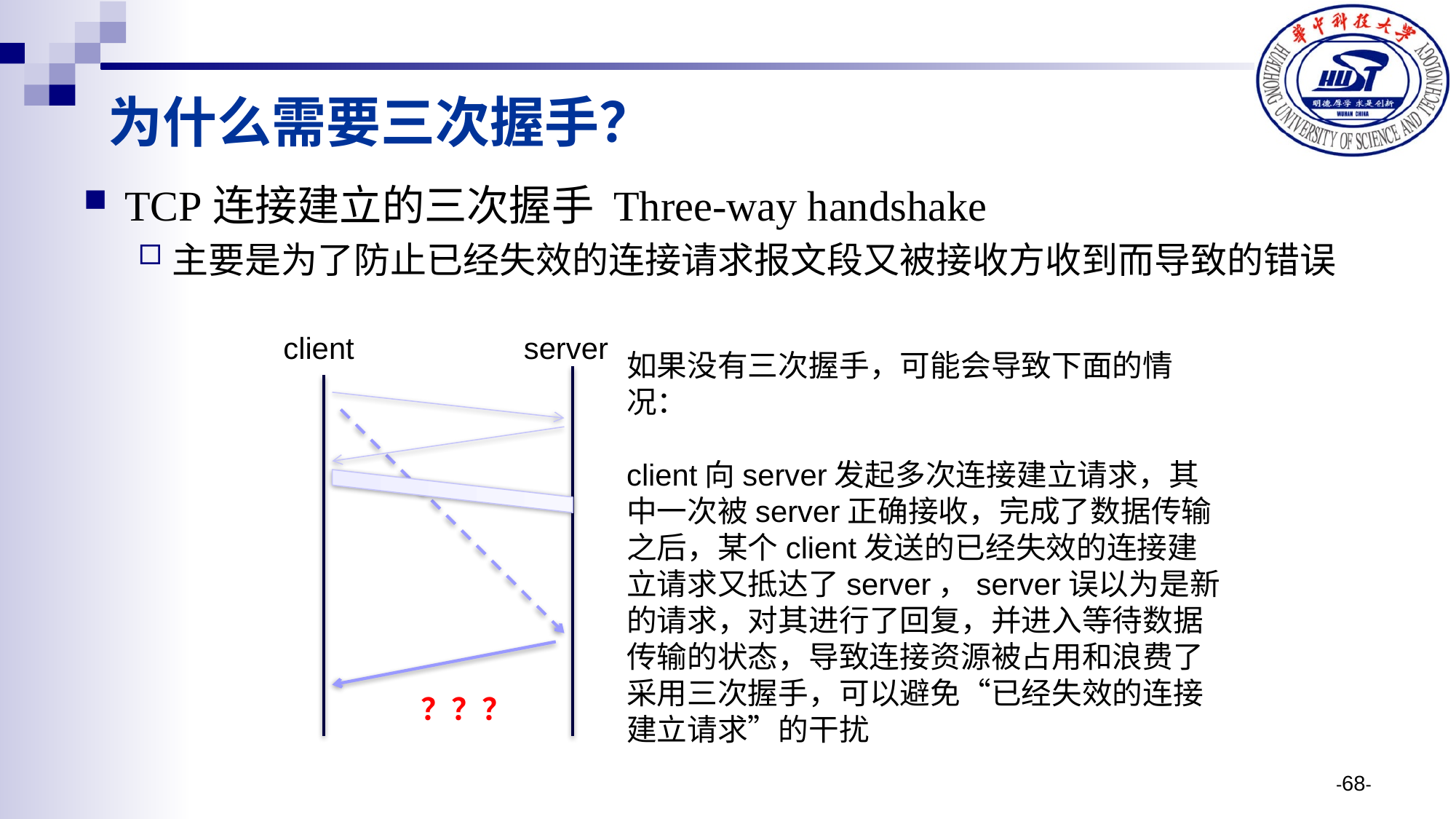

# 为什么需要三次握手？
TCP连接建立的三次握手 Three-way handshake
主要是为了防止已经失效的连接请求报文段又被接收方收到而导致的错误

client
server

如果没有三次握手，可能会导致下面的情况：

client向server发起多次连接建立请求，其中一次被server正确接收，完成了数据传输之后，某个client发送的已经失效的连接建立请求又抵达了server，server误以为是新的请求，对其进行了回复，并进入等待数据传输的状态，导致连接资源被占用和浪费了采用三次握手，可以避免“已经失效的连接建立请求”的干扰
？？？
-68-